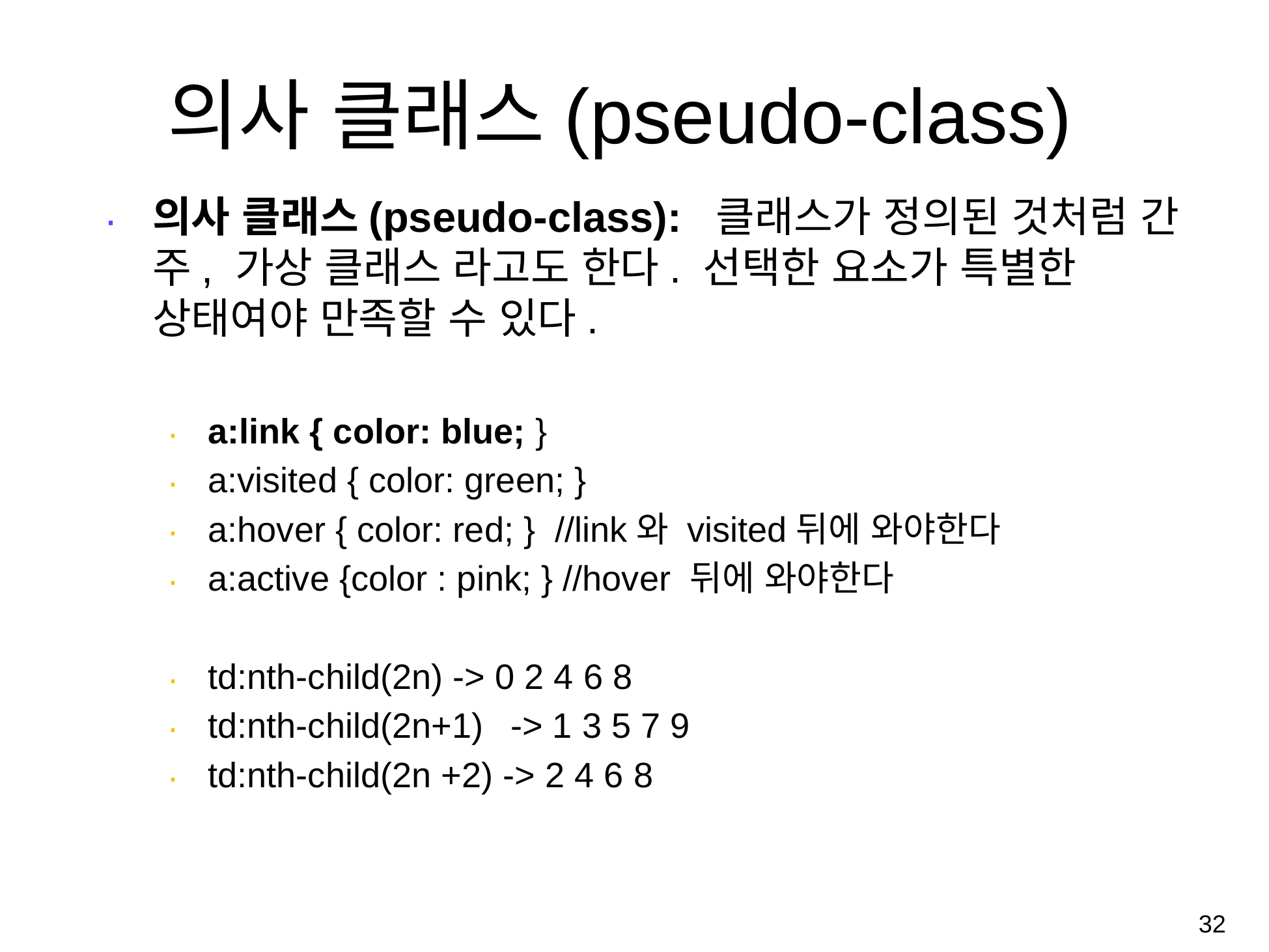

# 의사 클래스(pseudo-class)
의사 클래스(pseudo-class):  클래스가 정의된 것처럼 간주, 가상 클래스 라고도 한다. 선택한 요소가 특별한 상태여야 만족할 수 있다.

a:link { color: blue; }
a:visited { color: green; }
a:hover { color: red; }  //link와 visited뒤에 와야한다
a:active {color : pink; } //hover 뒤에 와야한다

td:nth-child(2n) -> 0 2 4 6 8
td:nth-child(2n+1) 	 -> 1 3 5 7 9
td:nth-child(2n +2) -> 2 4 6 8
32